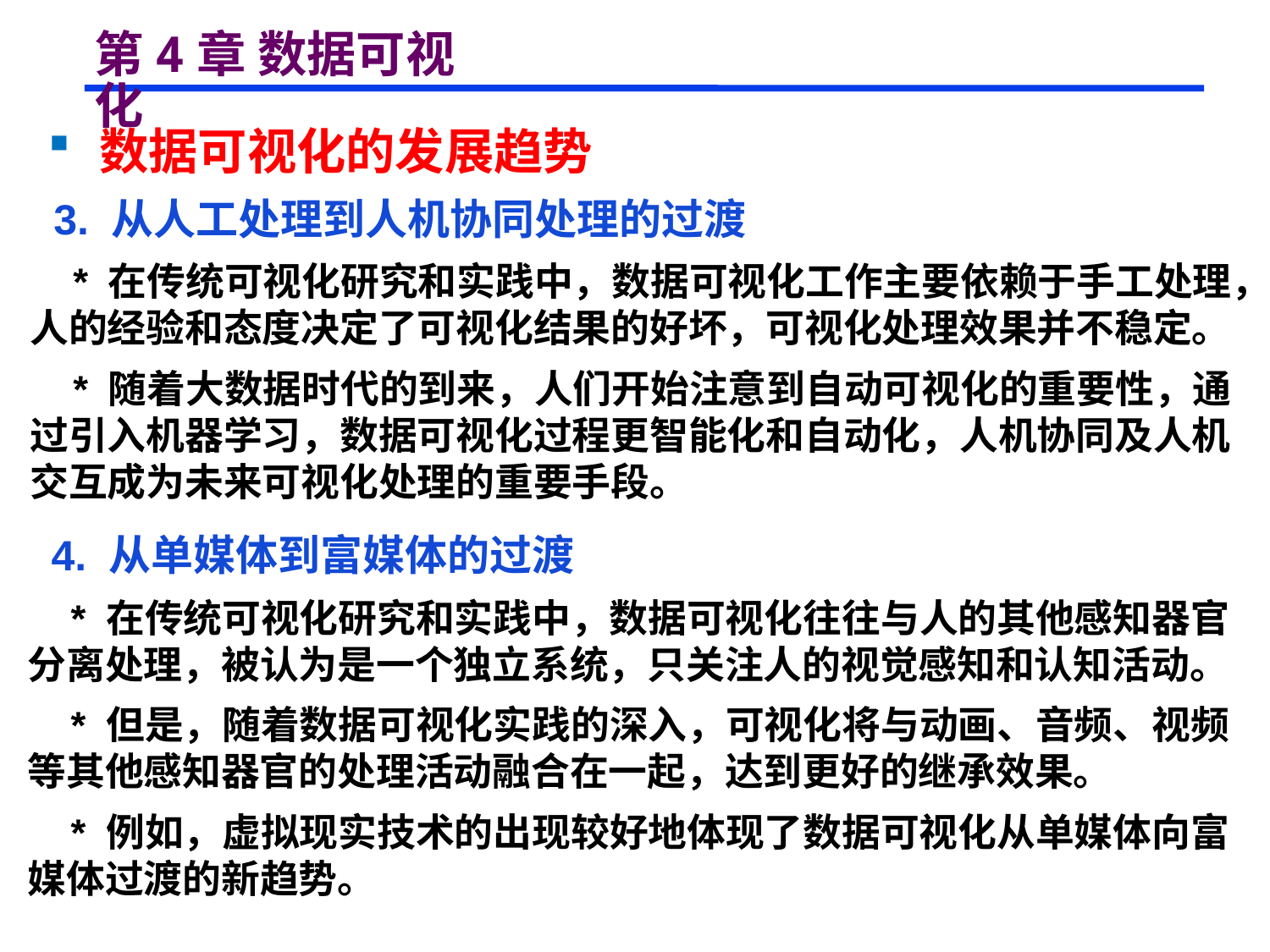

# 第4章 数据可视化
 数据可视化的发展趋势
  3. 从人工处理到人机协同处理的过渡
    * 在传统可视化研究和实践中，数据可视化工作主要依赖于手工处理，人的经验和态度决定了可视化结果的好坏，可视化处理效果并不稳定。
    * 随着大数据时代的到来，人们开始注意到自动可视化的重要性，通过引入机器学习，数据可视化过程更智能化和自动化，人机协同及人机交互成为未来可视化处理的重要手段。
  4. 从单媒体到富媒体的过渡
    * 在传统可视化研究和实践中，数据可视化往往与人的其他感知器官分离处理，被认为是一个独立系统，只关注人的视觉感知和认知活动。
    * 但是，随着数据可视化实践的深入，可视化将与动画、音频、视频等其他感知器官的处理活动融合在一起，达到更好的继承效果。
    * 例如，虚拟现实技术的出现较好地体现了数据可视化从单媒体向富媒体过渡的新趋势。